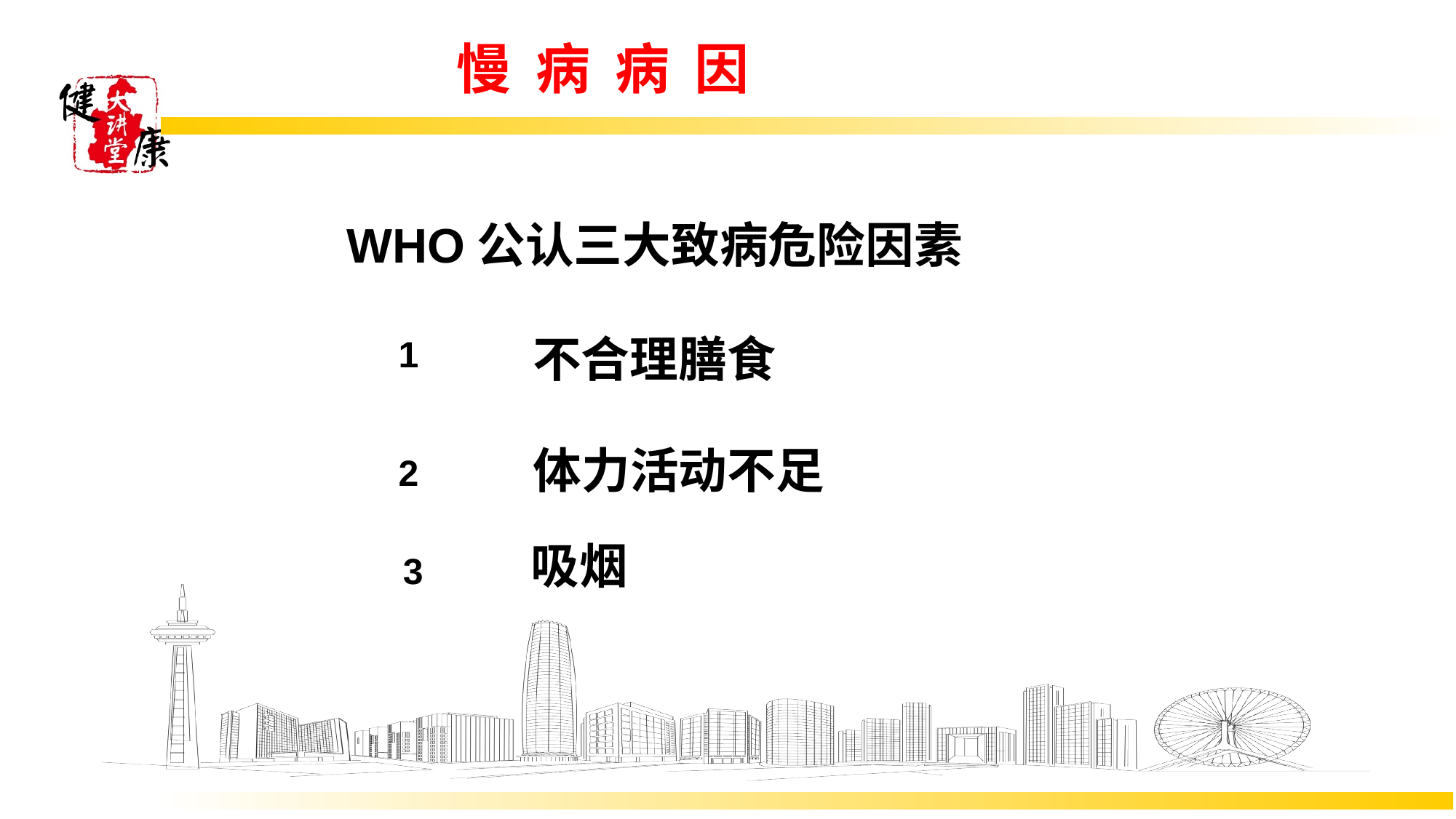

# 慢  病  病  因
Click to add title in here
4
WHO公认三大致病危险因素
不合理膳食
1
         体力活动不足
2
吸烟
3